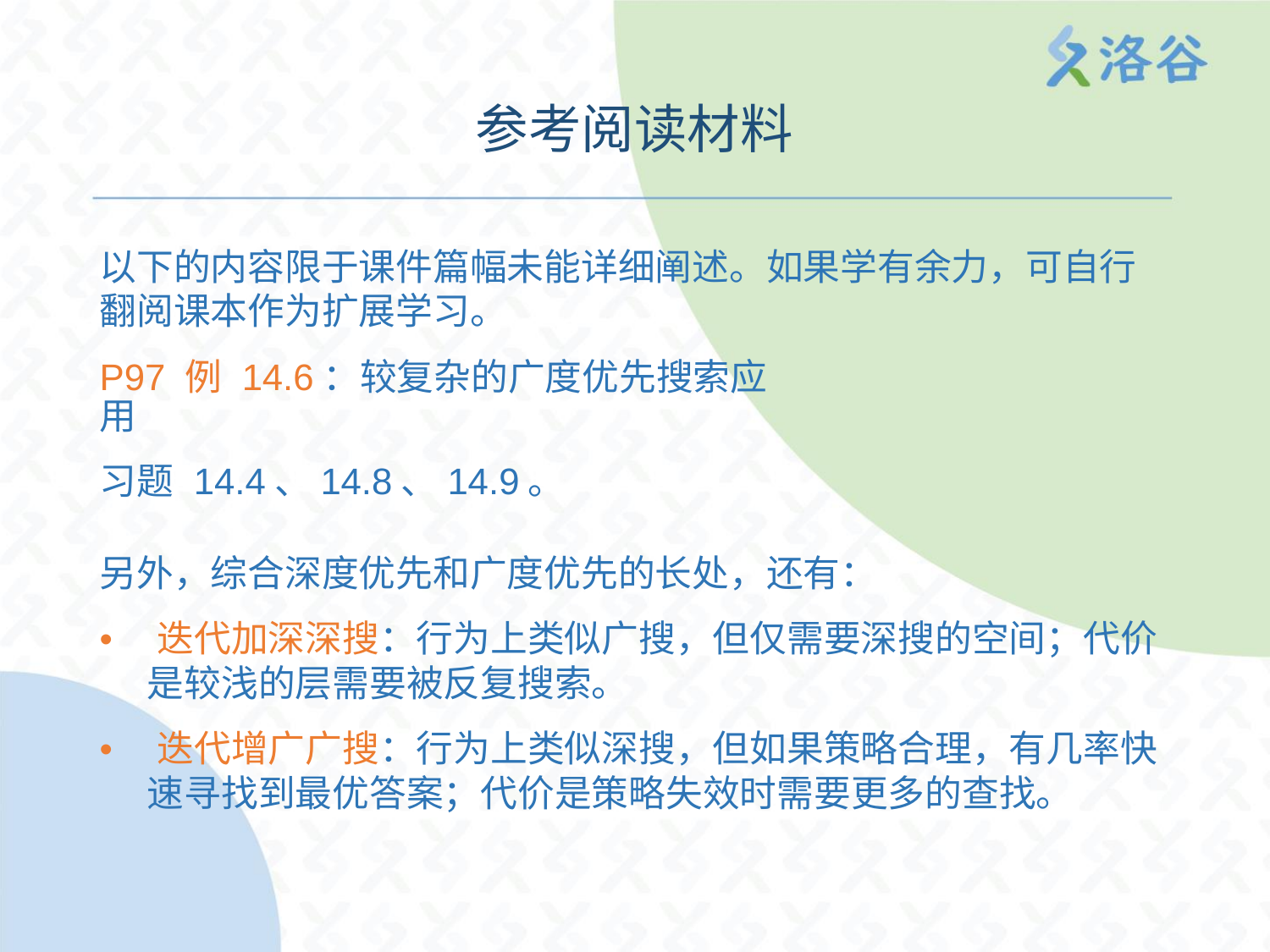

参考阅读材料
以下的内容限于课件篇幅未能详细阐述。如果学有余力，可自行
翻阅课本作为扩展学习。
P97 例 14.6：较复杂的广度优先搜索应用
习题 14.4、14.8、14.9。
另外，综合深度优先和广度优先的长处，还有：
• 迭代加深深搜：行为上类似广搜，但仅需要深搜的空间；代价
是较浅的层需要被反复搜索。
• 迭代增广广搜：行为上类似深搜，但如果策略合理，有几率快
速寻找到最优答案；代价是策略失效时需要更多的查找。